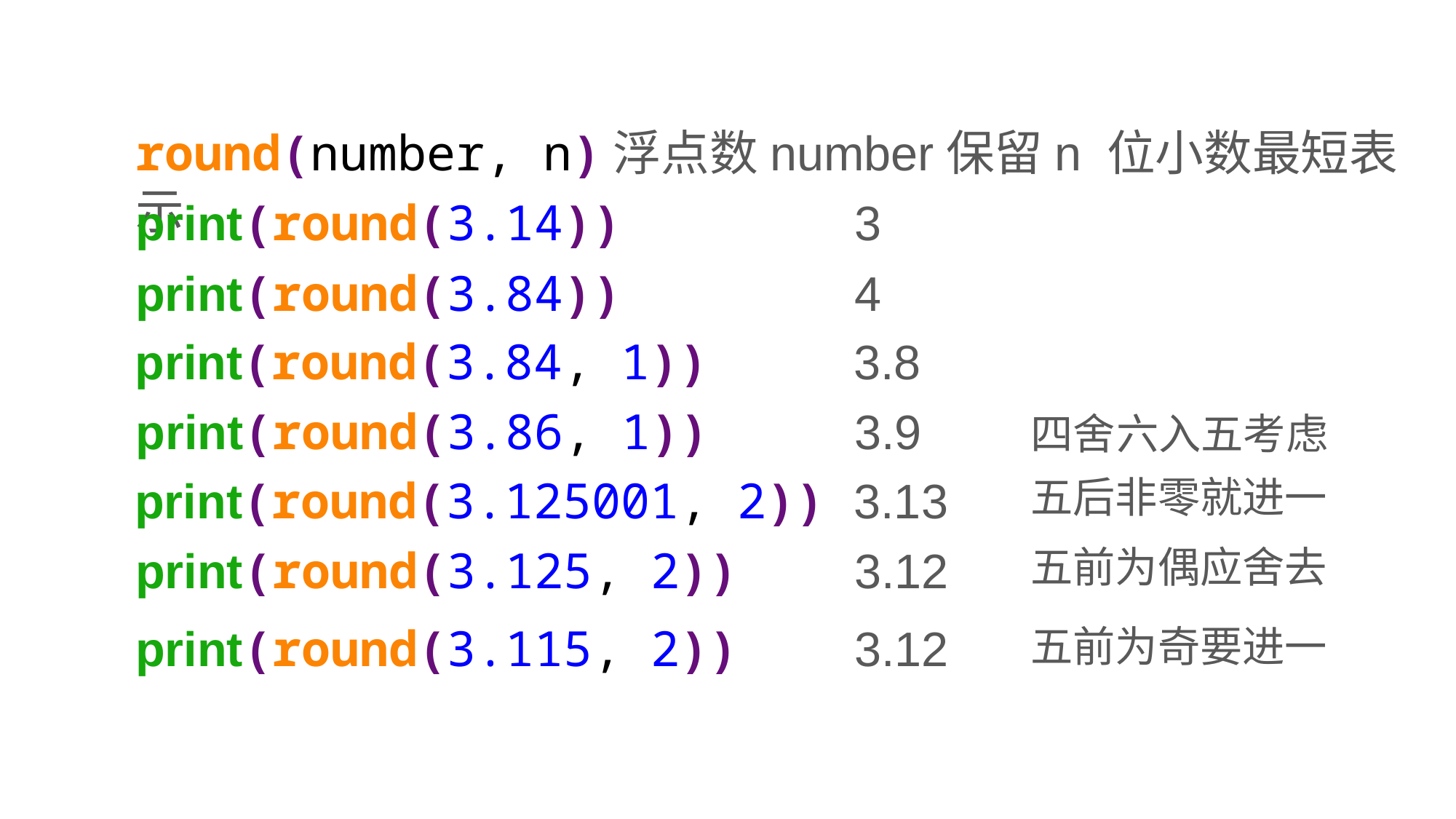

round(number, n)浮点数number保留n 位小数最短表示
print(round(3.14))        3
print(round(3.84))        4
print(round(3.84, 1))     3.8
print(round(3.86, 1))     3.9
四舍
六入
五考虑
print(round(3.125001, 2)) 3.13
五后非零就进一
五前为偶应舍去
print(round(3.125, 2))    3.12
print(round(3.115, 2))    3.12
五前为奇要进一